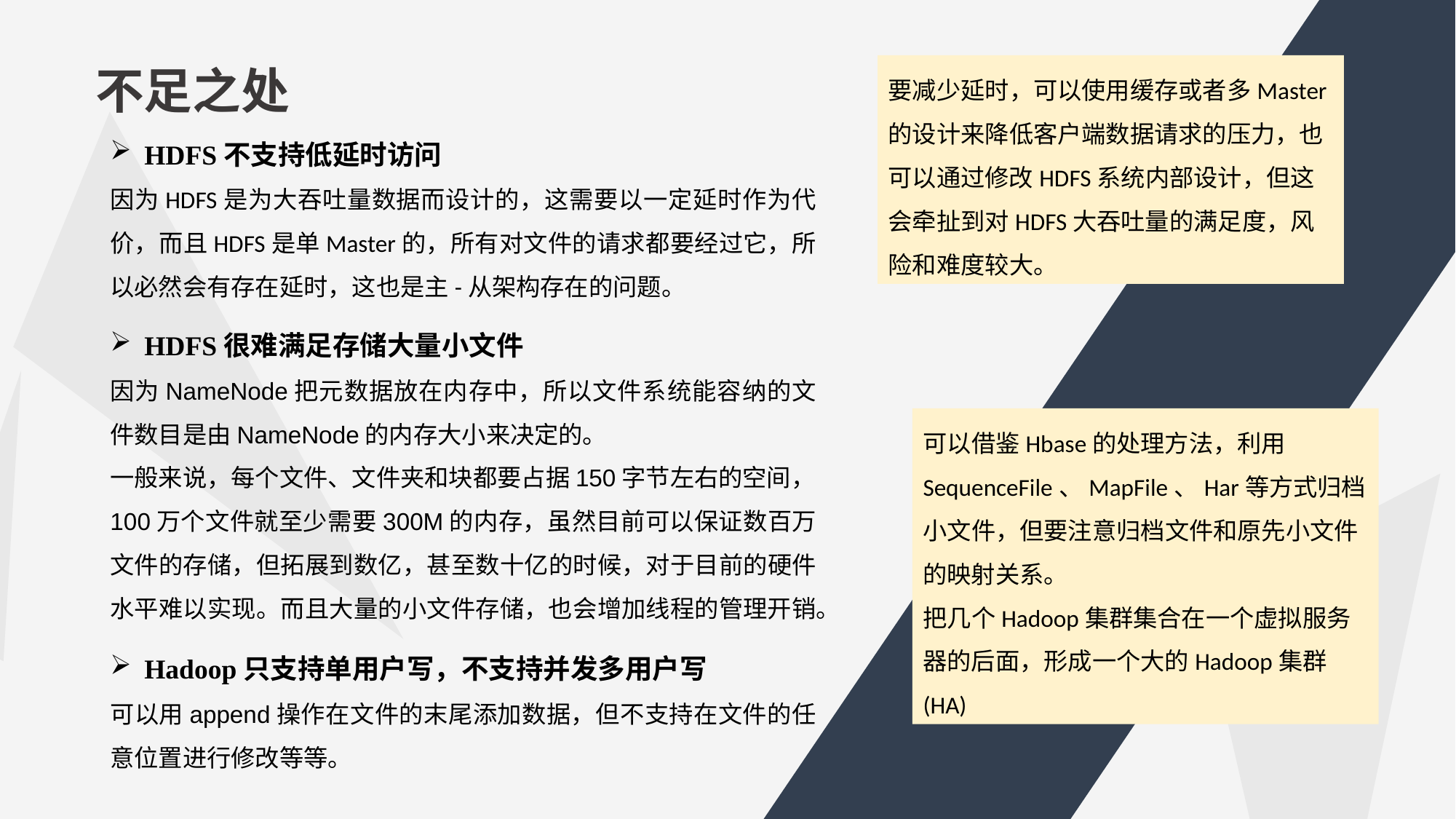

不足之处
要减少延时，可以使用缓存或者多Master的设计来降低客户端数据请求的压力，也可以通过修改HDFS系统内部设计，但这会牵扯到对HDFS大吞吐量的满足度，风险和难度较大。

HDFS不支持低延时访问
因为HDFS是为大吞吐量数据而设计的，这需要以一定延时作为代价，而且HDFS是单Master的，所有对文件的请求都要经过它，所以必然会有存在延时，这也是主-从架构存在的问题。
HDFS很难满足存储大量小文件
因为NameNode把元数据放在内存中，所以文件系统能容纳的文件数目是由NameNode的内存大小来决定的。
一般来说，每个文件、文件夹和块都要占据150字节左右的空间，100万个文件就至少需要300M的内存，虽然目前可以保证数百万文件的存储，但拓展到数亿，甚至数十亿的时候，对于目前的硬件水平难以实现。而且大量的小文件存储，也会增加线程的管理开销。
可以借鉴Hbase的处理方法，利用SequenceFile、MapFile、Har等方式归档小文件，但要注意归档文件和原先小文件的映射关系。
把几个Hadoop集群集合在一个虚拟服务器的后面，形成一个大的Hadoop集群(HA)

Hadoop只支持单用户写，不支持并发多用户写
可以用append操作在文件的末尾添加数据，但不支持在文件的任意位置进行修改等等。